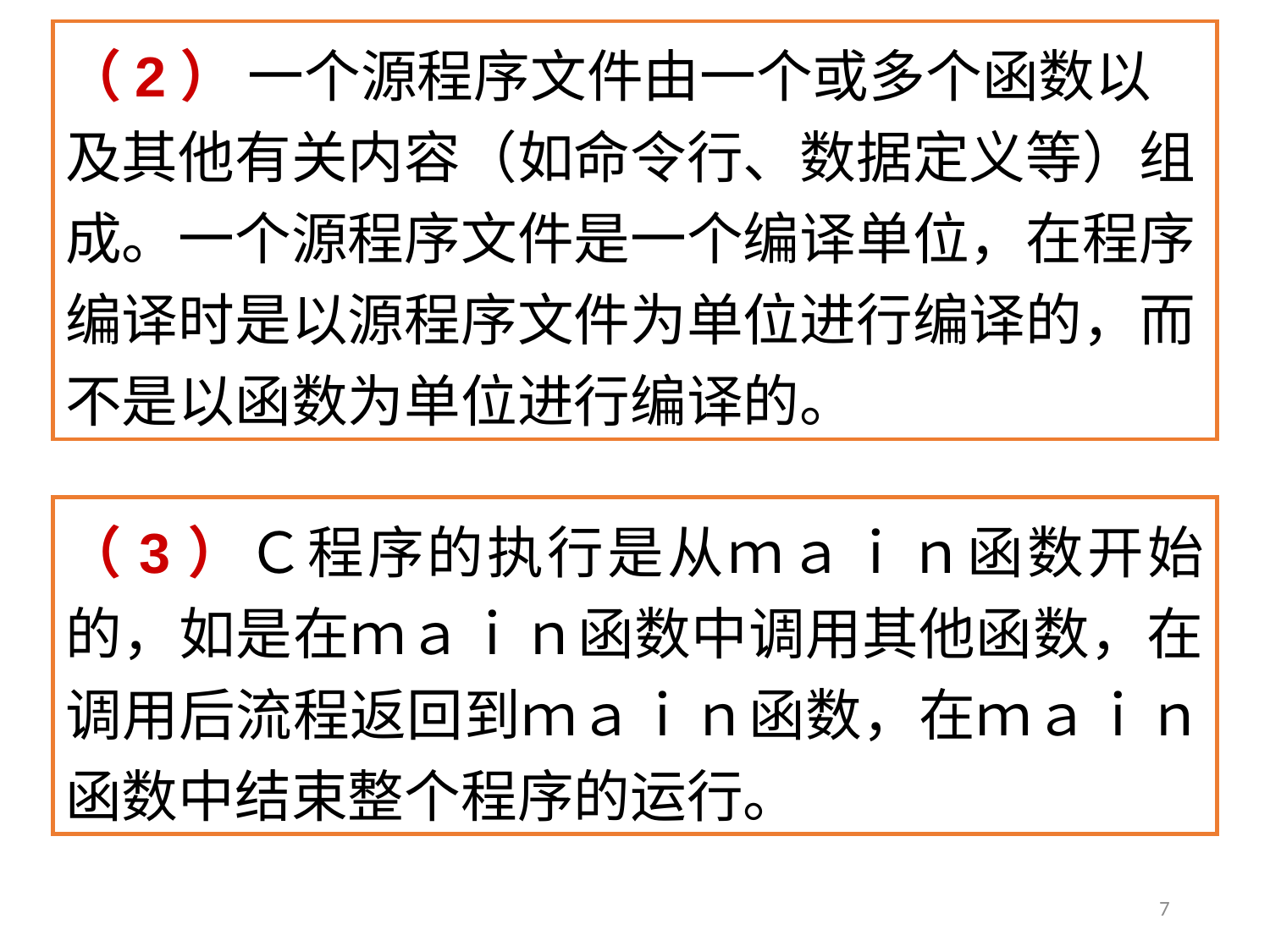

（2） 一个源程序文件由一个或多个函数以及其他有关内容（如命令行、数据定义等）组成。一个源程序文件是一个编译单位，在程序编译时是以源程序文件为单位进行编译的，而不是以函数为单位进行编译的。
（3）Ｃ程序的执行是从ｍａｉｎ函数开始的，如是在ｍａｉｎ函数中调用其他函数，在调用后流程返回到ｍａｉｎ函数，在ｍａｉｎ函数中结束整个程序的运行。
7